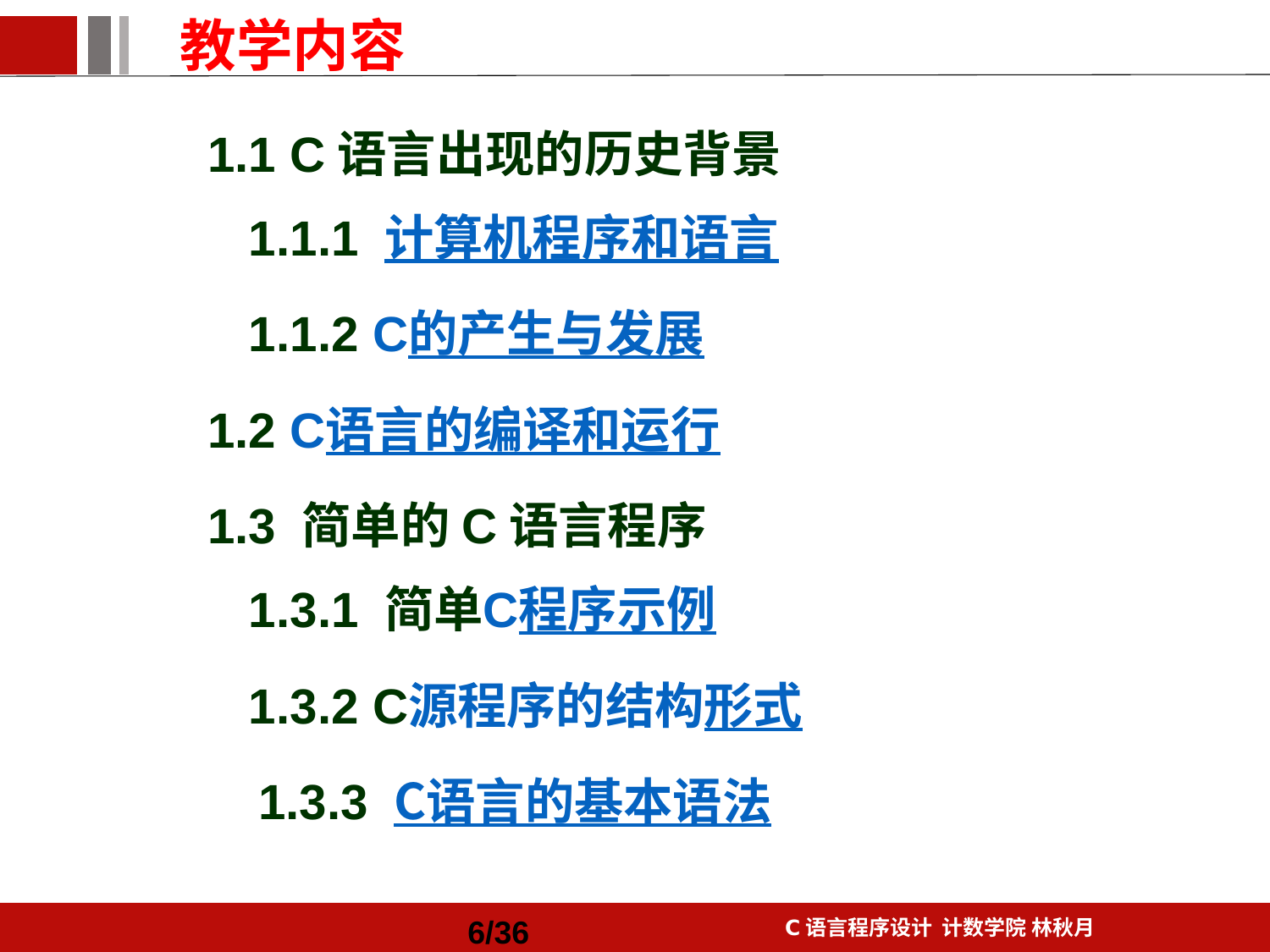

教学内容
1.1 C语言出现的历史背景
   1.1.1 计算机程序和语言
   1.1.2 C的产生与发展
1.2 C语言的编译和运行
1.3 简单的C语言程序
   1.3.1 简单C程序示例
   1.3.2 C源程序的结构形式
	1.3.3 C语言的基本语法